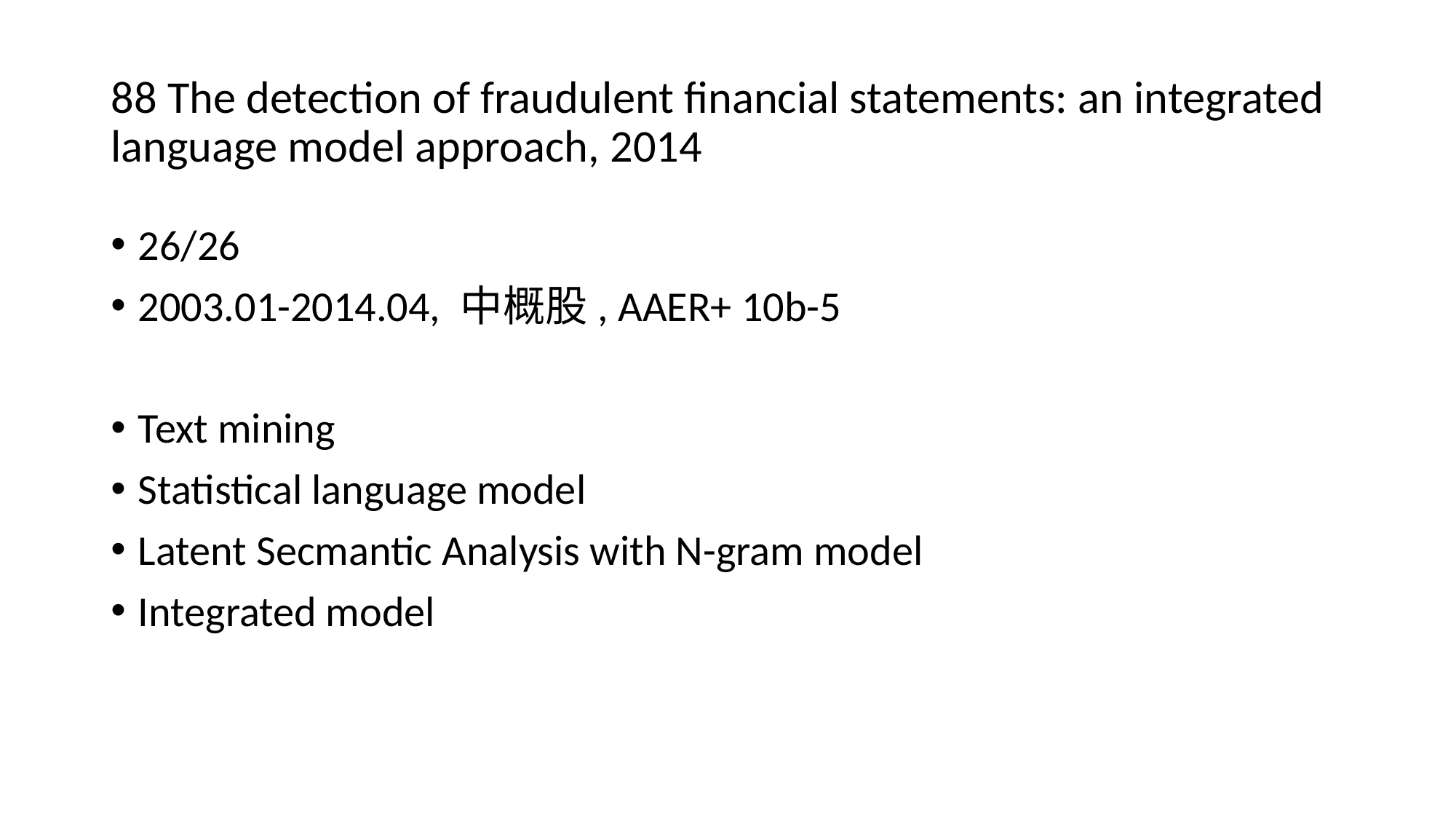

# 88 The detection of fraudulent financial statements: an integrated language model approach, 2014
26/26
2003.01-2014.04, 中概股, AAER+ 10b-5

Text mining
Statistical language model
Latent Secmantic Analysis with N-gram model
Integrated model